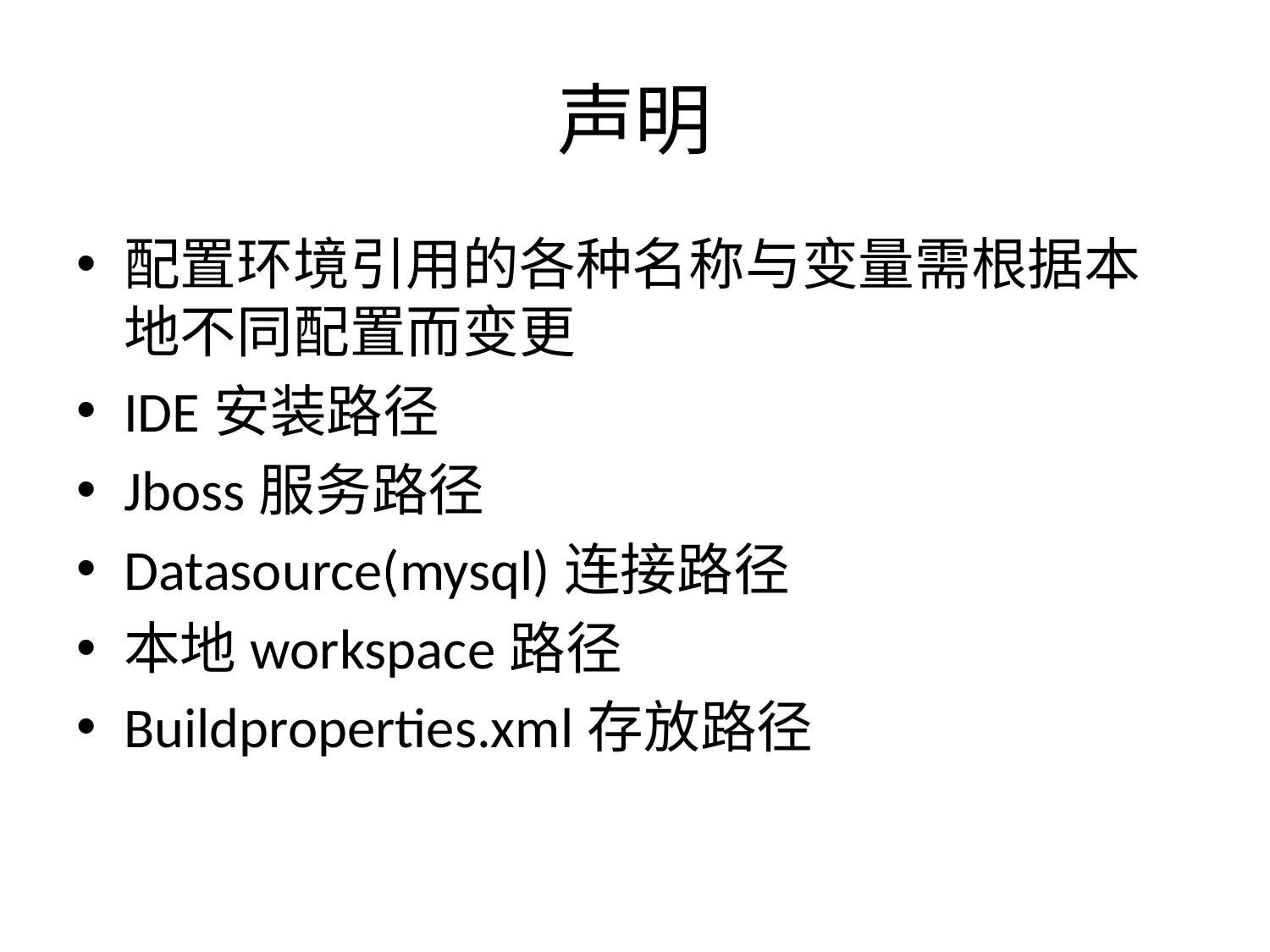

# 声明
配置环境引用的各种名称与变量需根据本地不同配置而变更
IDE安装路径
Jboss服务路径
Datasource(mysql)连接路径
本地workspace路径
Buildproperties.xml存放路径